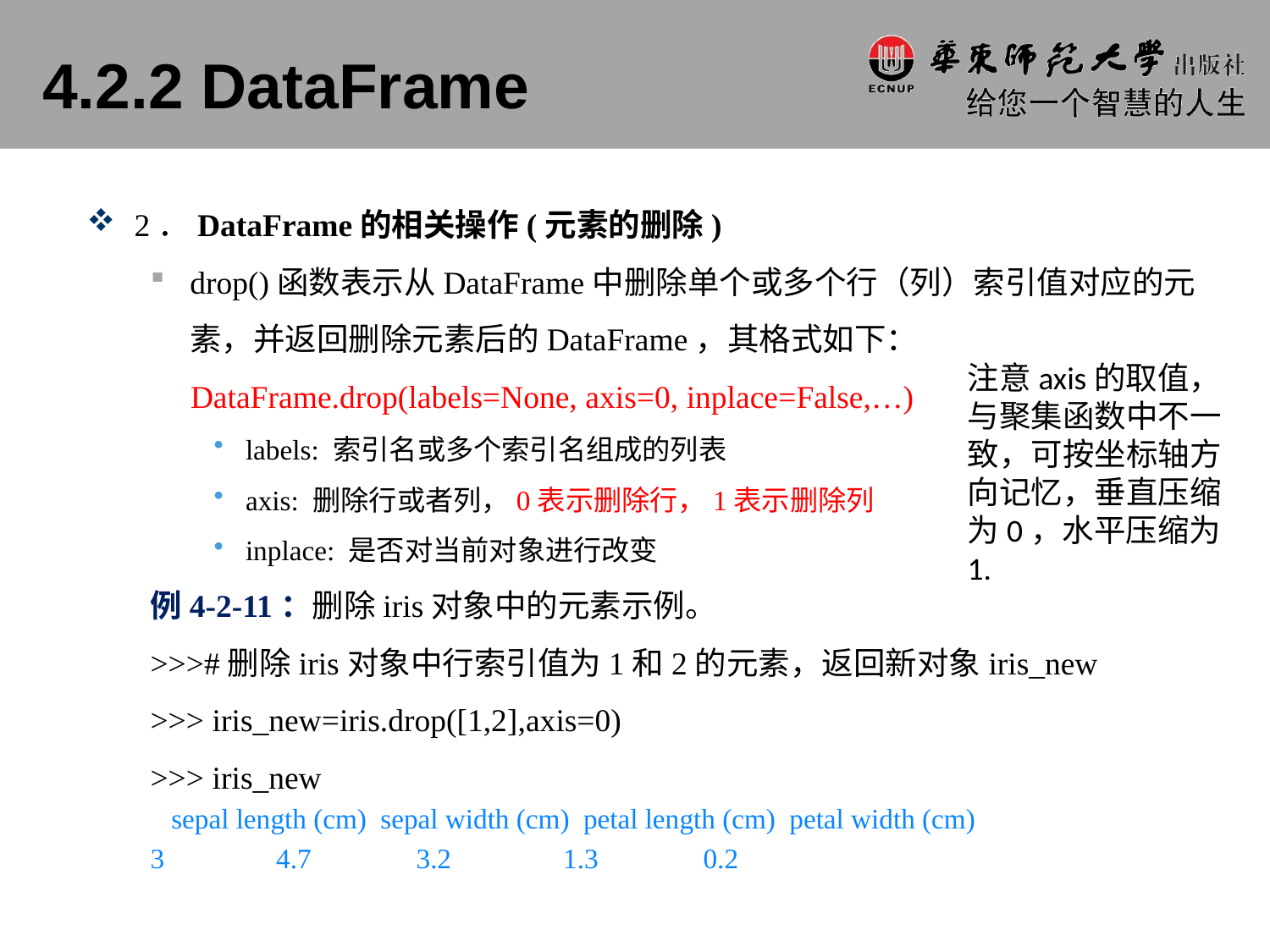

# 4.2.2 DataFrame
2．DataFrame的相关操作(元素的删除)
drop()函数表示从DataFrame中删除单个或多个行（列）索引值对应的元素，并返回删除元素后的DataFrame，其格式如下：
     DataFrame.drop(labels=None, axis=0, inplace=False,…)
labels: 索引名或多个索引名组成的列表
axis: 删除行或者列，0表示删除行，1表示删除列
inplace: 是否对当前对象进行改变
例4-2-11：删除iris对象中的元素示例。
>>>#删除iris对象中行索引值为1和2的元素，返回新对象iris_new
>>> iris_new=iris.drop([1,2],axis=0)
>>> iris_new
   sepal length (cm)  sepal width (cm)  petal length (cm)  petal width (cm)
3                4.7               3.2                1.3               0.2
注意axis的取值，与聚集函数中不一致，可按坐标轴方向记忆，垂直压缩为0，水平压缩为1.